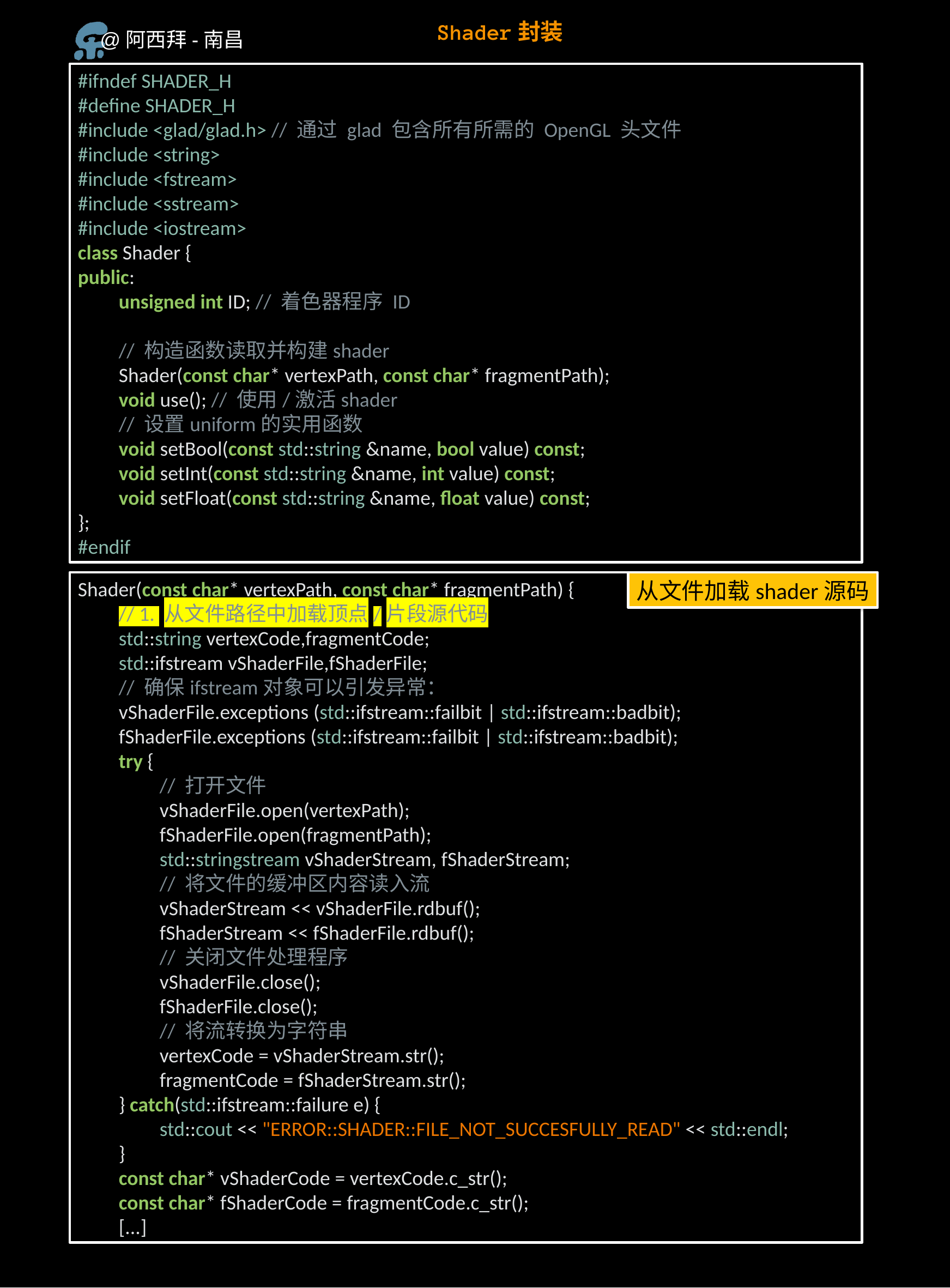

Shader封装
#ifndef SHADER_H
#define SHADER_H
#include <glad/glad.h> // 通过 glad 包含所有所需的 OpenGL 头文件
#include <string>
#include <fstream>
#include <sstream>
#include <iostream>
class Shader {
public:
unsigned int ID; // 着色器程序 ID

// 构造函数读取并构建shader
Shader(const char* vertexPath, const char* fragmentPath);
void use(); // 使用/激活shader
// 设置uniform的实用函数
void setBool(const std::string &name, bool value) const;
void setInt(const std::string &name, int value) const;
void setFloat(const std::string &name, float value) const;
};
#endif
Shader(const char* vertexPath, const char* fragmentPath) {
// 1. 从文件路径中加载顶点/片段源代码
std::string vertexCode,fragmentCode;
std::ifstream vShaderFile,fShaderFile;
// 确保ifstream对象可以引发异常：
vShaderFile.exceptions (std::ifstream::failbit | std::ifstream::badbit);
fShaderFile.exceptions (std::ifstream::failbit | std::ifstream::badbit);
try {
// 打开文件
vShaderFile.open(vertexPath);
fShaderFile.open(fragmentPath);
std::stringstream vShaderStream, fShaderStream;
// 将文件的缓冲区内容读入流
vShaderStream << vShaderFile.rdbuf();
fShaderStream << fShaderFile.rdbuf();
// 关闭文件处理程序
vShaderFile.close();
fShaderFile.close();
// 将流转换为字符串
vertexCode = vShaderStream.str();
fragmentCode = fShaderStream.str();
} catch(std::ifstream::failure e) {
std::cout << "ERROR::SHADER::FILE_NOT_SUCCESFULLY_READ" << std::endl;
}
const char* vShaderCode = vertexCode.c_str();
const char* fShaderCode = fragmentCode.c_str();
[...]
从文件加载shader源码